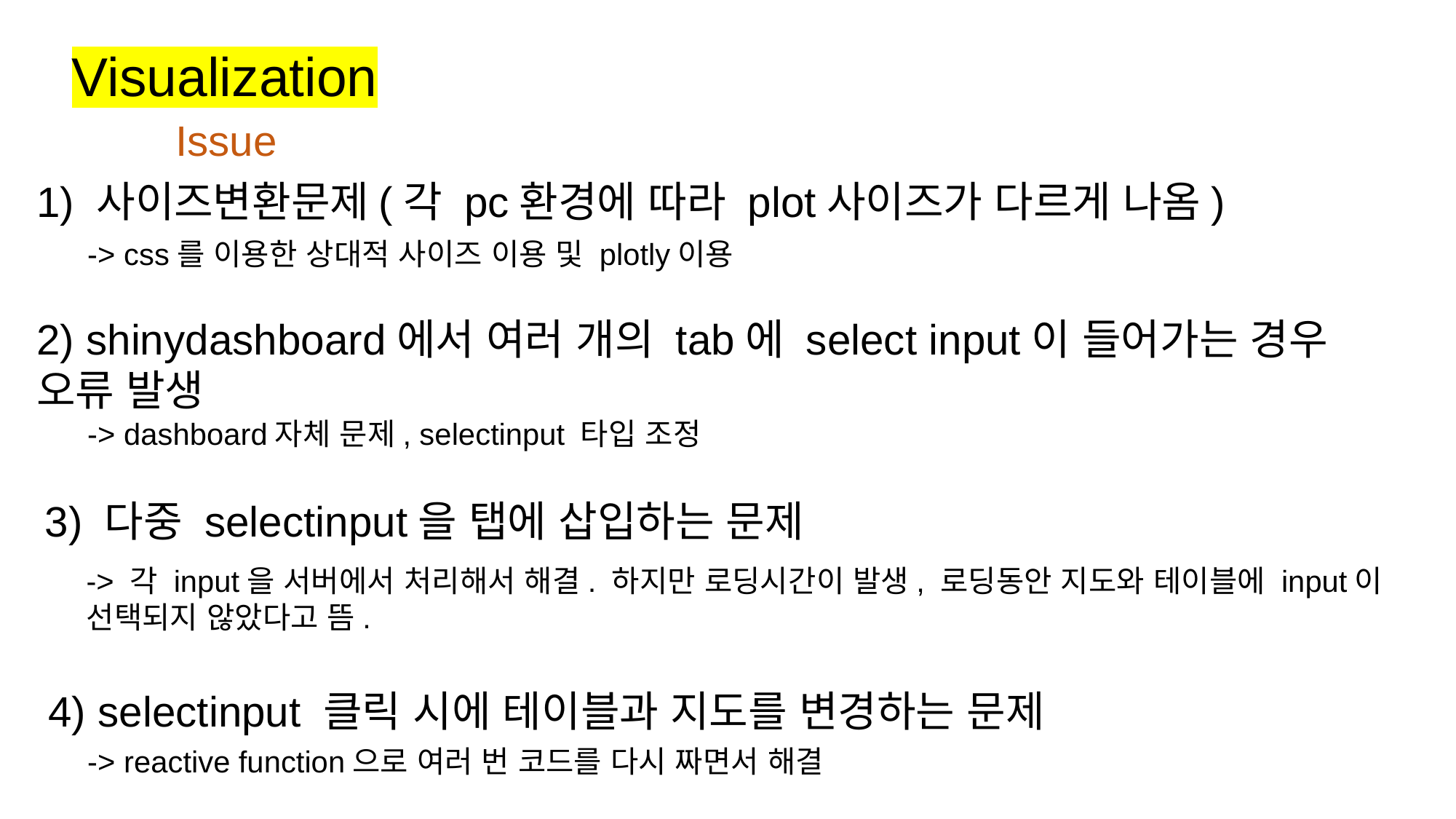

Visualization
Issue
1) 사이즈변환문제(각 pc환경에 따라 plot사이즈가 다르게 나옴)
-> css를 이용한 상대적 사이즈 이용 및 plotly이용
2) shinydashboard에서 여러 개의 tab에 select input이 들어가는 경우 오류 발생
-> dashboard자체 문제, selectinput 타입 조정
3) 다중 selectinput을 탭에 삽입하는 문제
-> 각 input을 서버에서 처리해서 해결. 하지만 로딩시간이 발생, 로딩동안 지도와 테이블에 input이 선택되지 않았다고 뜸.
 4) selectinput 클릭 시에 테이블과 지도를 변경하는 문제
-> reactive function으로 여러 번 코드를 다시 짜면서 해결